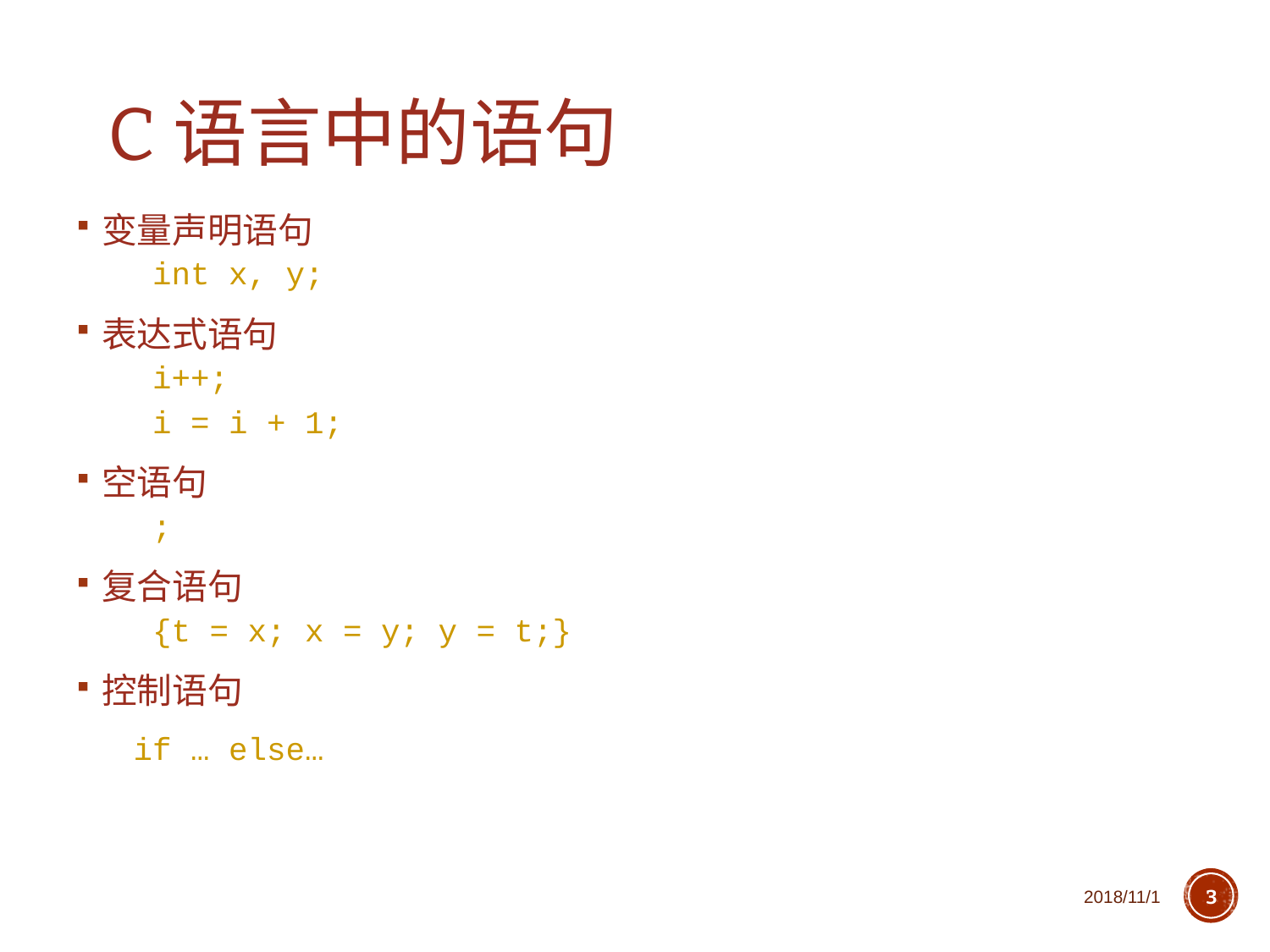

# C语言中的语句
变量声明语句
  int x, y;
表达式语句
  i++;
  i = i + 1;
空语句
  ;
复合语句
  {t = x; x = y; y = t;}
控制语句
         if … else…
2018/11/1
3